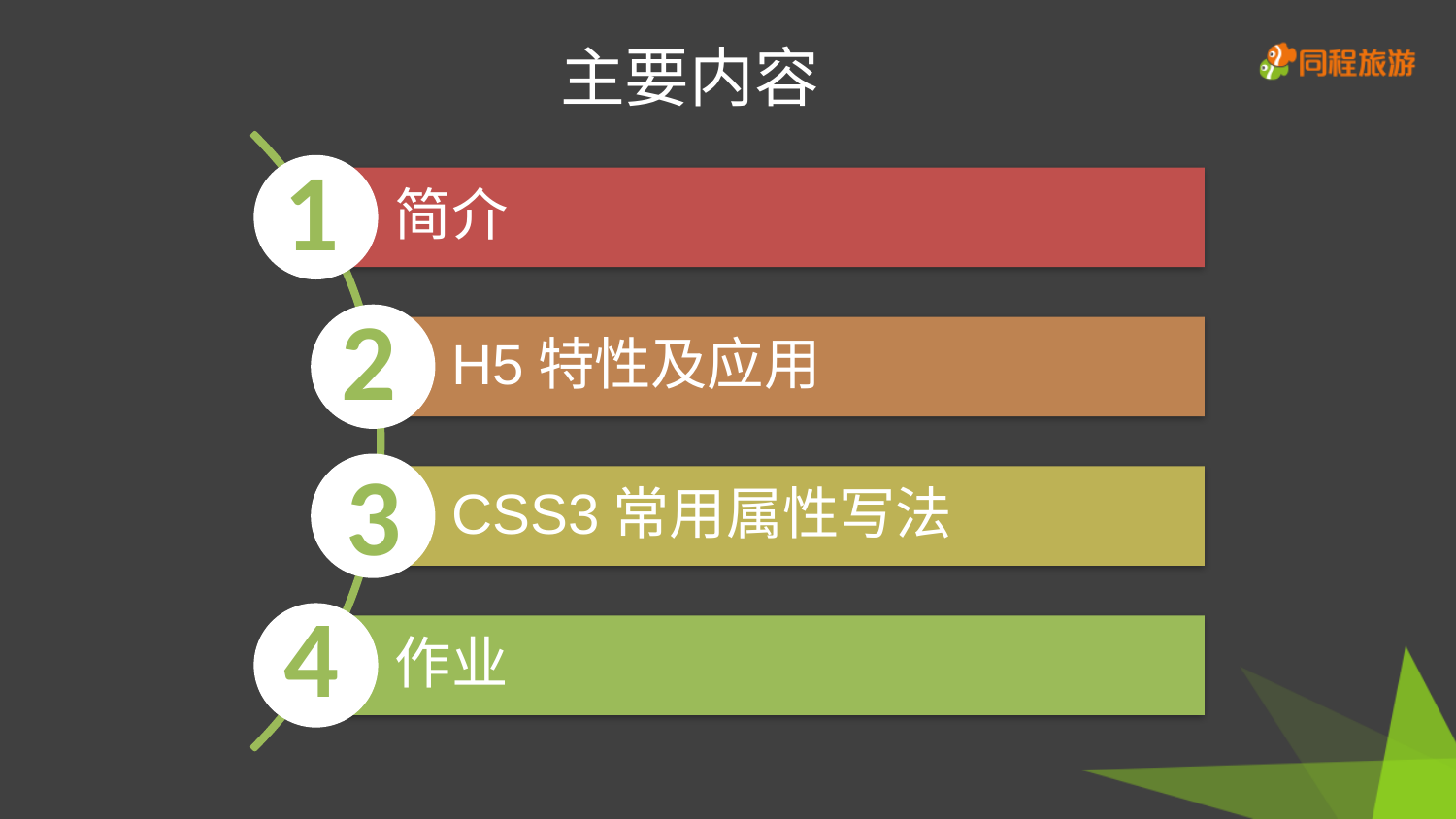

主要内容
简介
H5特性及应用
CSS3常用属性写法
作业
1
2
3
4